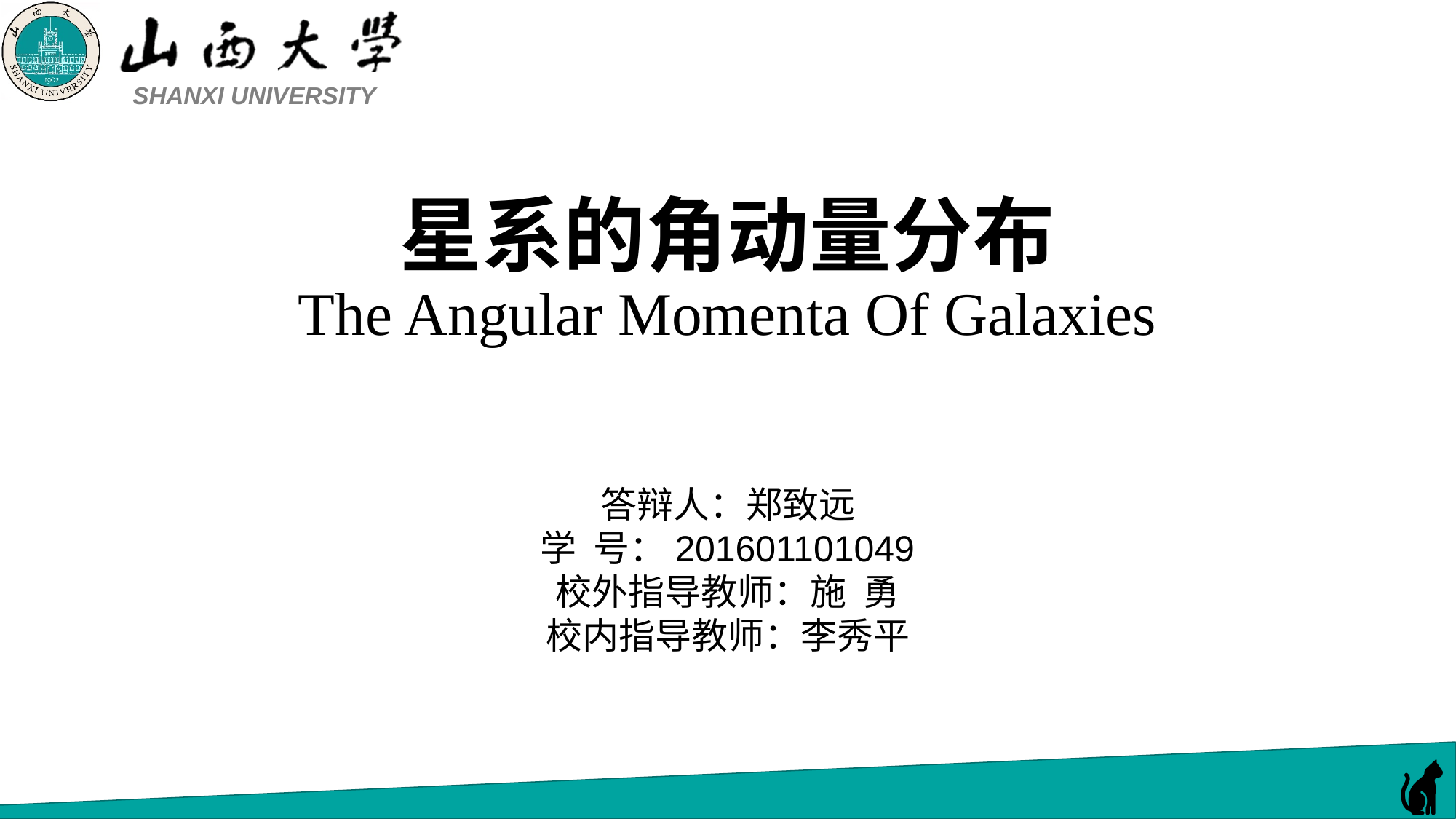

# 星系的角动量分布 The Angular Momenta Of Galaxies
答辩人：郑致远
学  号：201601101049
校外指导教师：施  勇
校内指导教师：李秀平